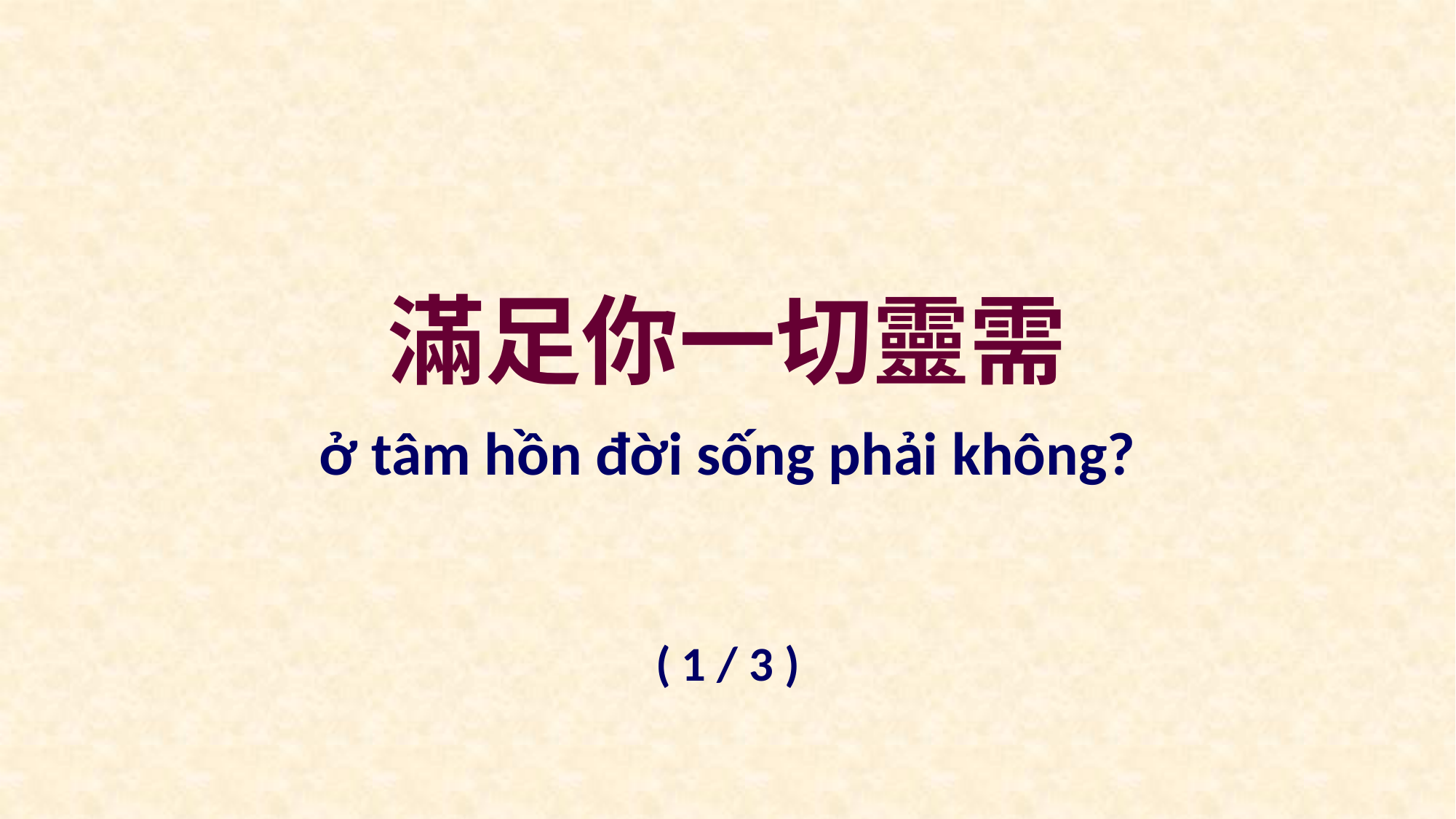

滿足你一切靈需
ở tâm hồn đời sống phải không?
( 1 / 3 )